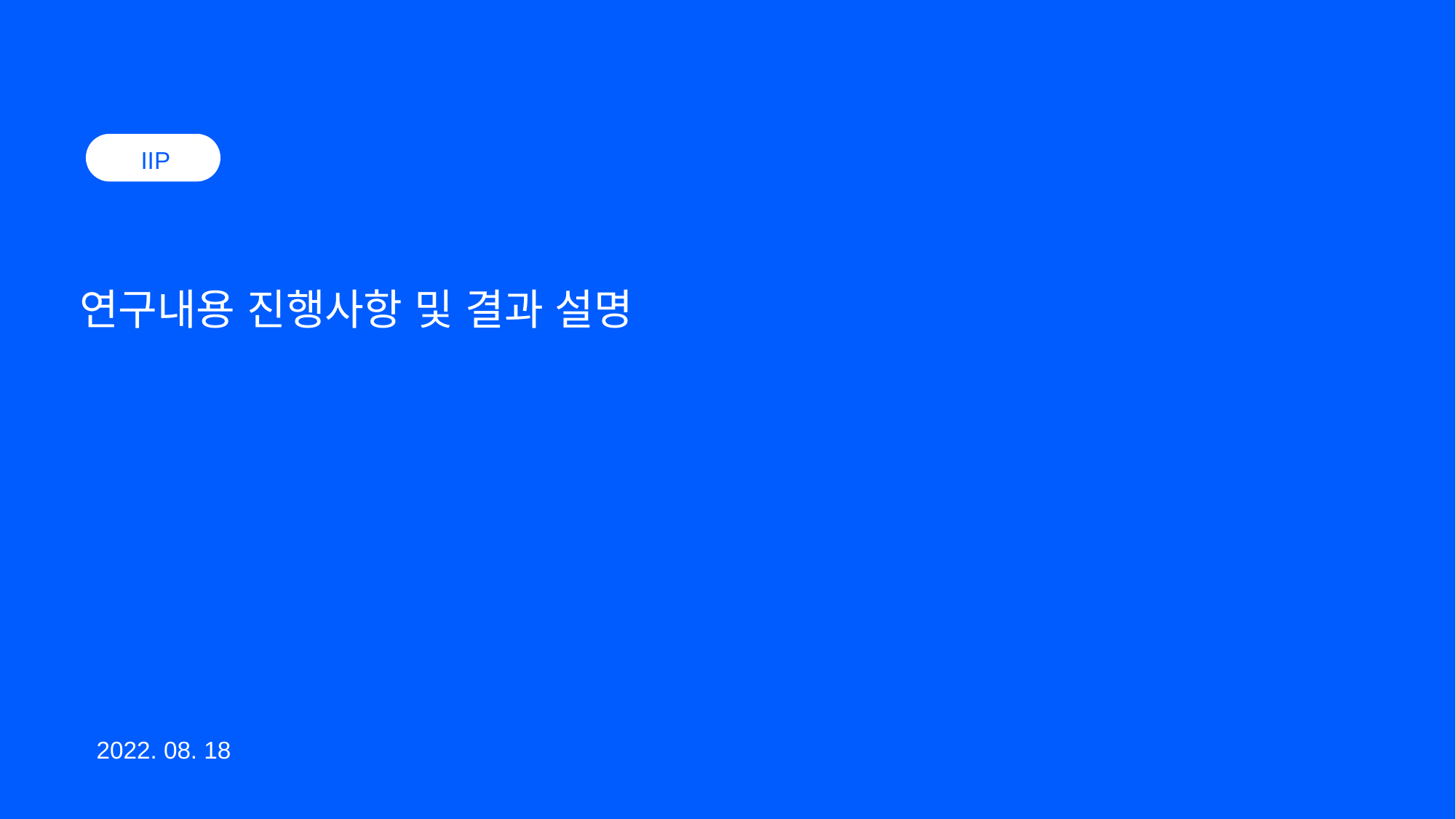

IIP
연구내용 진행사항 및 결과 설명
2022. 08. 18